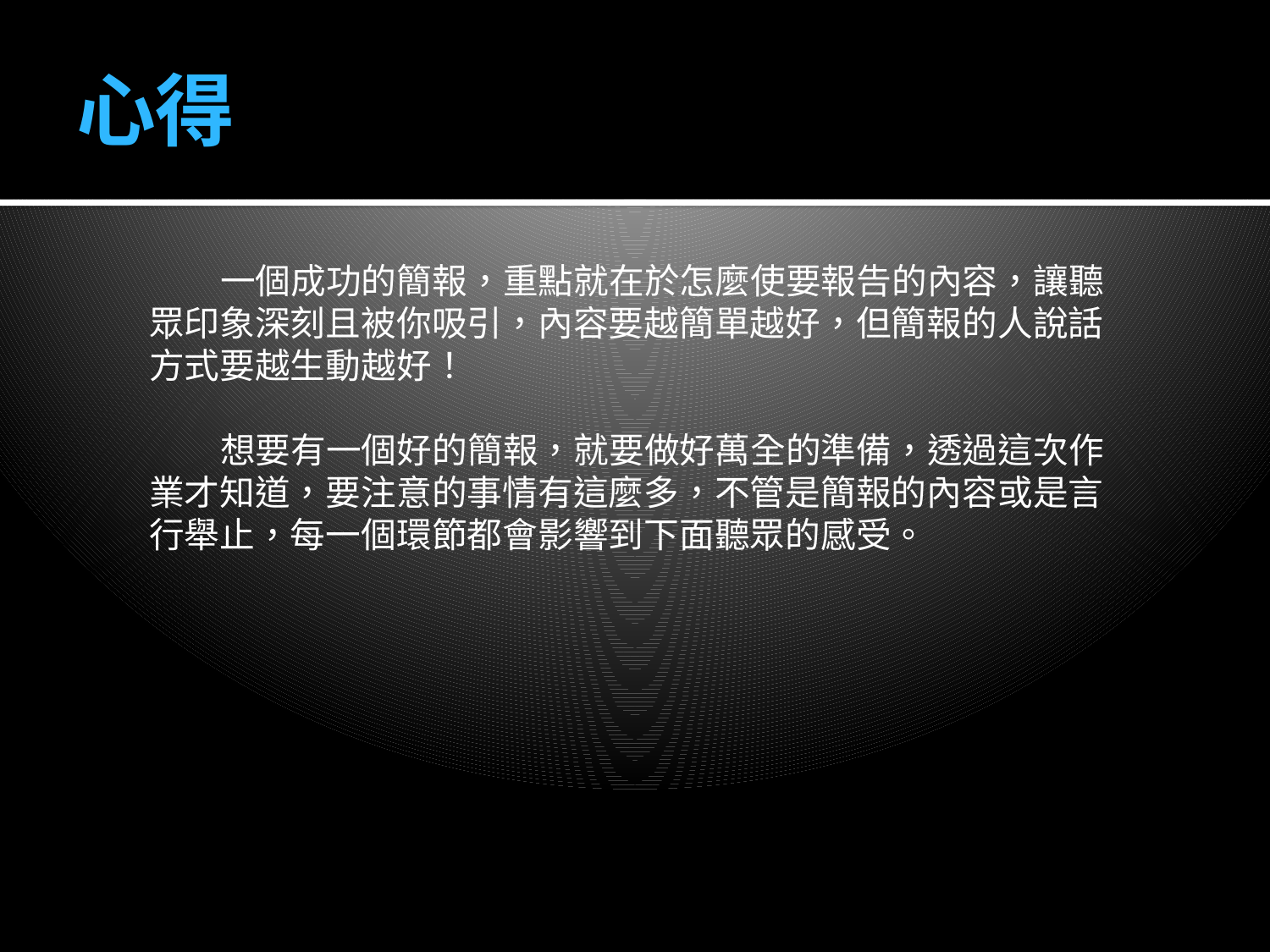

# 心得
        一個成功的簡報，重點就在於怎麼使要報告的內容，讓聽眾印象深刻且被你吸引，內容要越簡單越好，但簡報的人說話方式要越生動越好！

        想要有一個好的簡報，就要做好萬全的準備，透過這次作業才知道，要注意的事情有這麼多，不管是簡報的內容或是言行舉止，每一個環節都會影響到下面聽眾的感受。